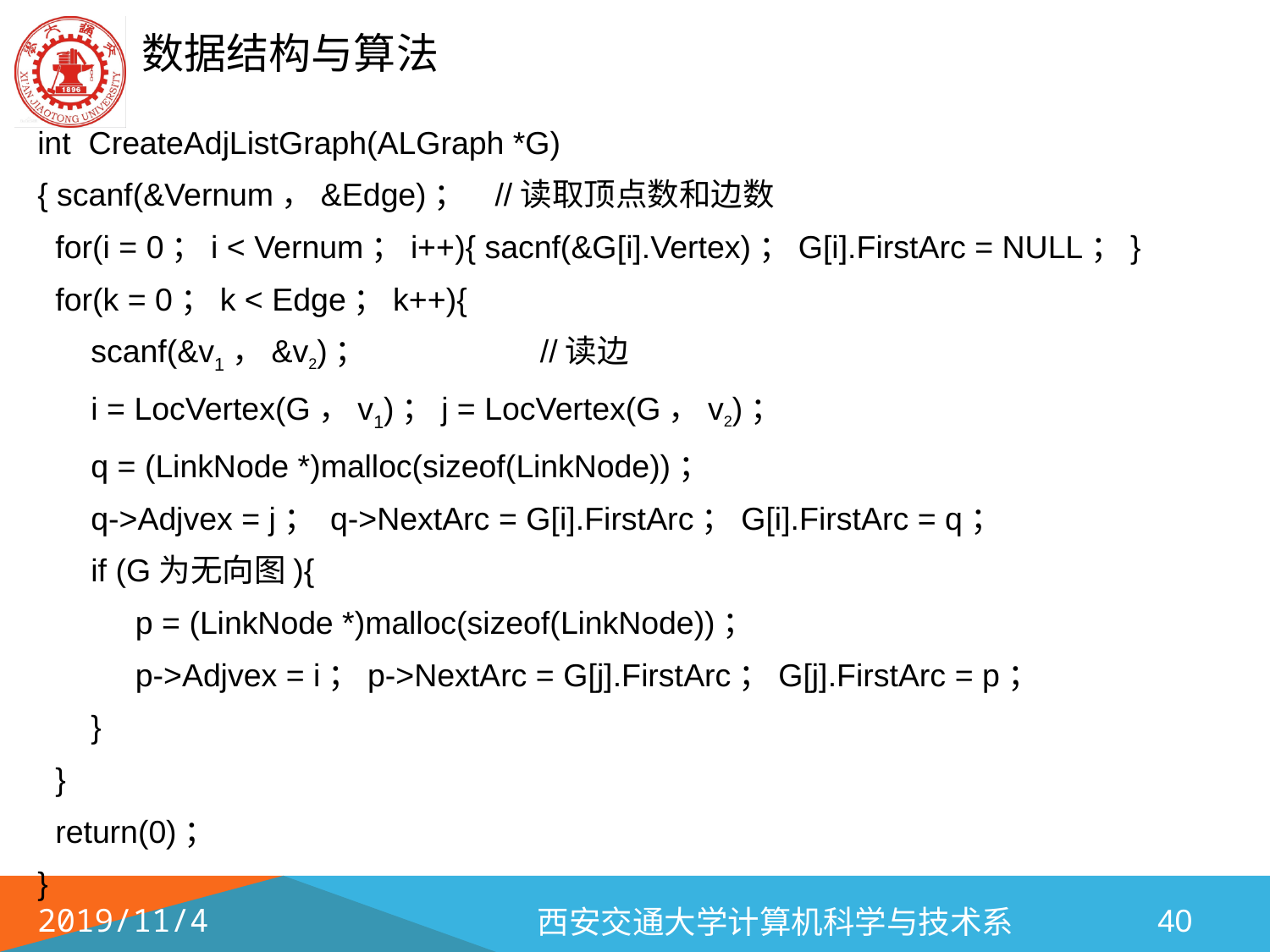

int  CreateAdjListGraph(ALGraph *G)
{ scanf(&Vernum，&Edge)；   //读取顶点数和边数
  for(i = 0；i < Vernum；i++){ sacnf(&G[i].Vertex)；G[i].FirstArc = NULL；}
  for(k = 0；k < Edge；k++){
      scanf(&v1，&v2)；                       //读边
      i = LocVertex(G，v1)；j = LocVertex(G，v2)；
      q = (LinkNode *)malloc(sizeof(LinkNode))；
      q->Adjvex = j； q->NextArc = G[i].FirstArc；G[i].FirstArc = q；
      if (G为无向图){
           p = (LinkNode *)malloc(sizeof(LinkNode))；
           p->Adjvex = i；p->NextArc = G[j].FirstArc；G[j].FirstArc = p；
      }
  }
  return(0)；
}